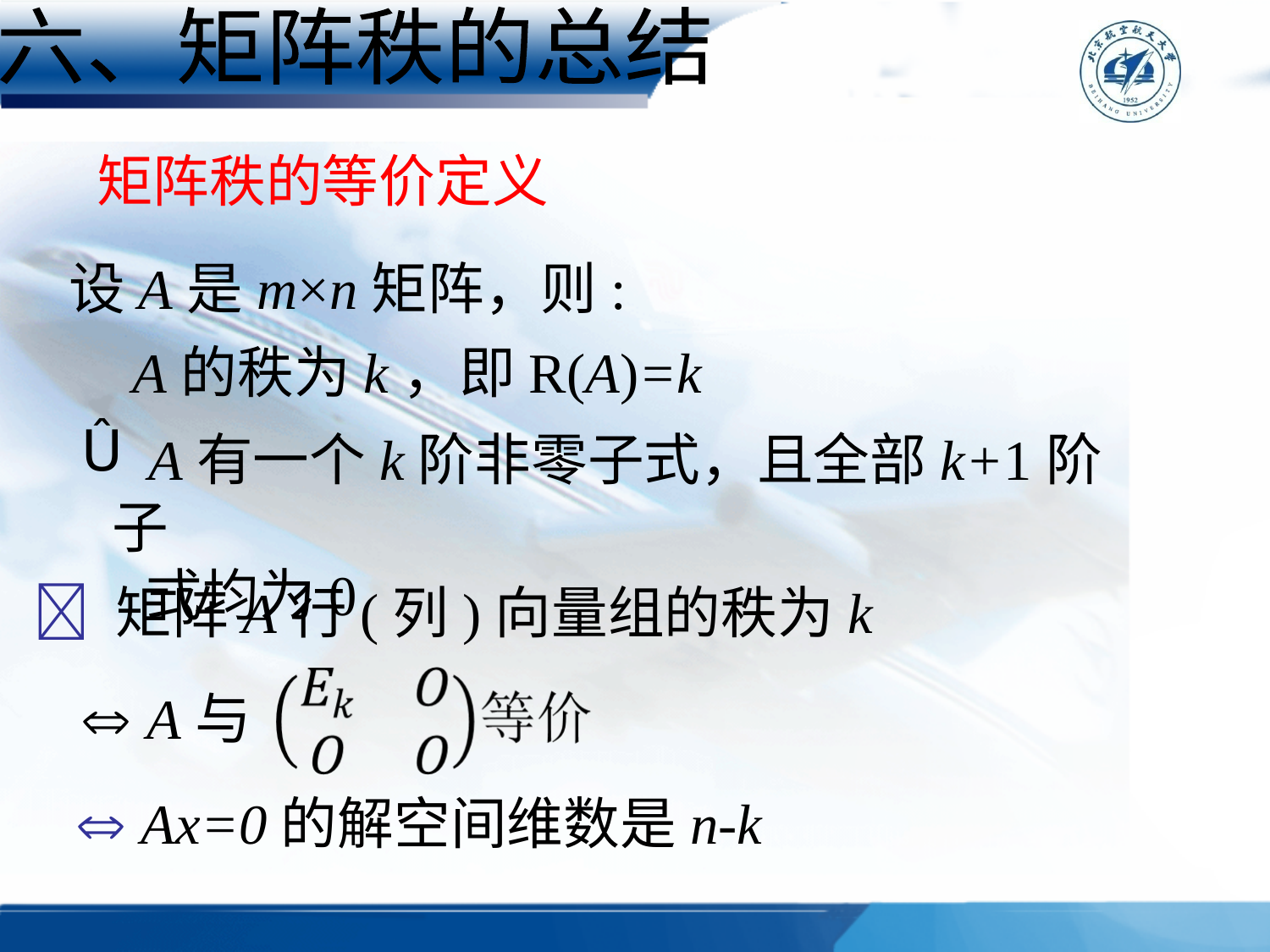

六、矩阵秩的总结
矩阵秩的等价定义
设A是m×n矩阵，则:
A的秩为k，即R(A)=k
 A有一个k阶非零子式，且全部k+1阶子
    式均为0
⇔ 矩阵A行(列)向量组的秩为k

⇔ A与
⇔ Ax=0的解空间维数是n-k